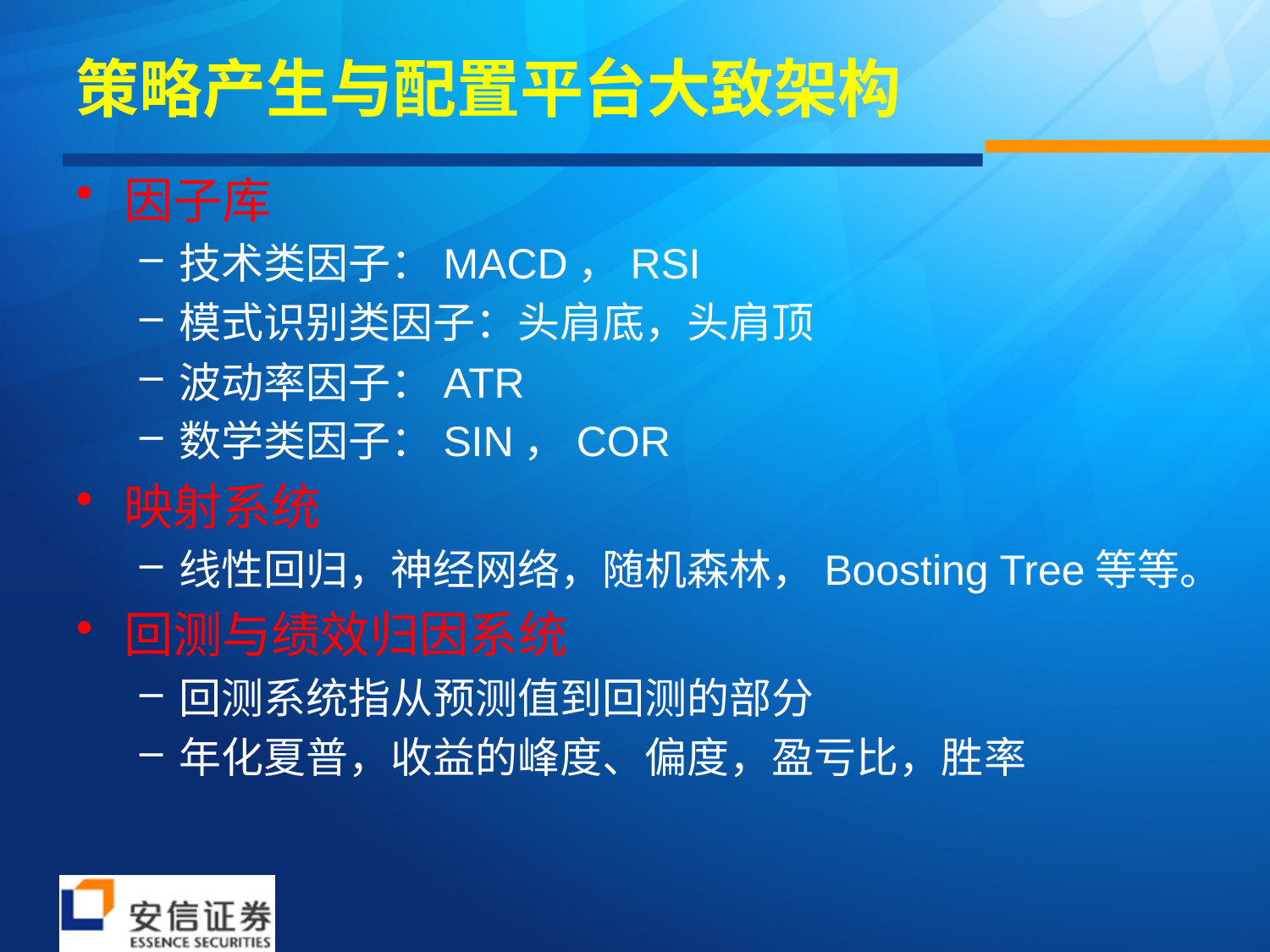

# 策略产生与配置平台大致架构
因子库
技术类因子：MACD，RSI
模式识别类因子：头肩底，头肩顶
波动率因子：ATR
数学类因子：SIN，COR
映射系统
线性回归，神经网络，随机森林，Boosting Tree等等。
回测与绩效归因系统
回测系统指从预测值到回测的部分
年化夏普，收益的峰度、偏度，盈亏比，胜率